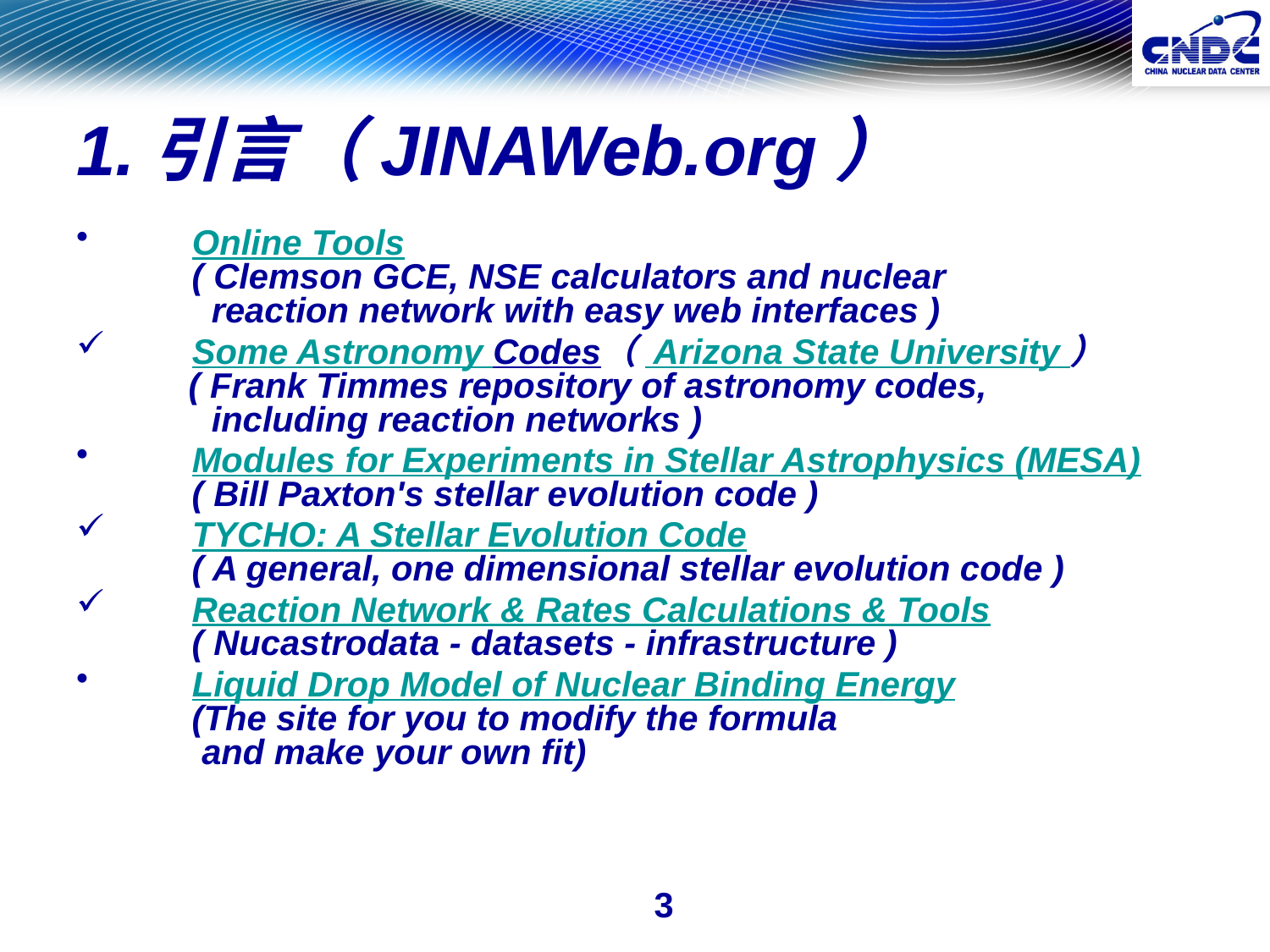

# 1.引言（JINAWeb.org）
       Online Tools
       ( Clemson GCE, NSE calculators and nuclear
         reaction network with easy web interfaces )
       Some Astronomy Codes（ Arizona State University ）
       ( Frank Timmes repository of astronomy codes,
         including reaction networks )
       Modules for Experiments in Stellar Astrophysics (MESA)
       ( Bill Paxton's stellar evolution code )
       TYCHO: A Stellar Evolution Code
       ( A general, one dimensional stellar evolution code )
       Reaction Network & Rates Calculations & Tools
       ( Nucastrodata - datasets - infrastructure )
       Liquid Drop Model of Nuclear Binding Energy
       (The site for you to modify the formula
        and make your own fit)